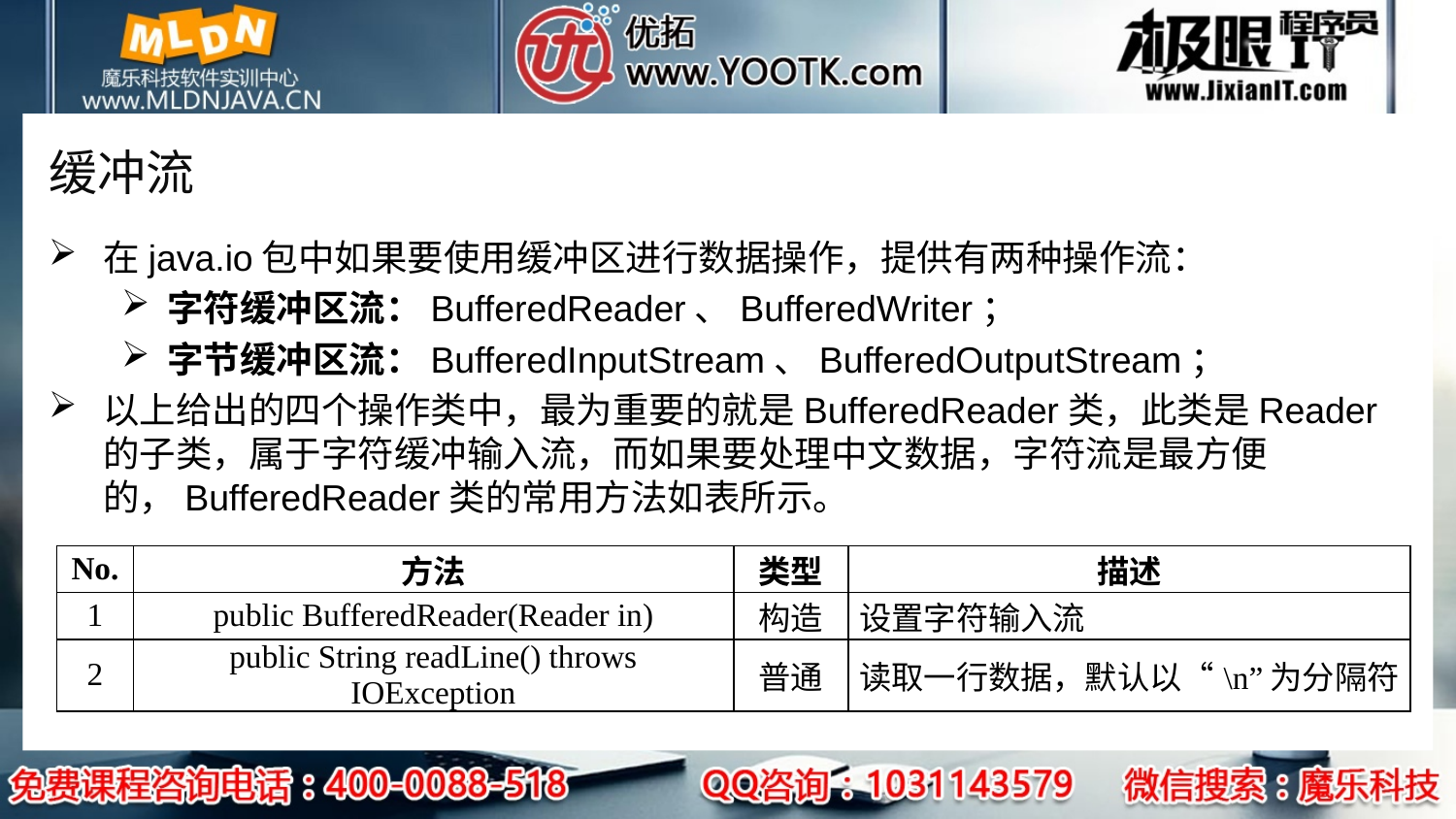

# 缓冲流
在java.io包中如果要使用缓冲区进行数据操作，提供有两种操作流：
字符缓冲区流：BufferedReader、BufferedWriter；
字节缓冲区流：BufferedInputStream、BufferedOutputStream；
以上给出的四个操作类中，最为重要的就是BufferedReader类，此类是Reader的子类，属于字符缓冲输入流，而如果要处理中文数据，字符流是最方便的，BufferedReader类的常用方法如表所示。
| No. | 方法 | 类型 | 描述 |
| --- | --- | --- | --- |
| 1 | public BufferedReader(Reader in) | 构造 | 设置字符输入流 |
| 2 | public String readLine() throws IOException | 普通 | 读取一行数据，默认以“\n”为分隔符 |